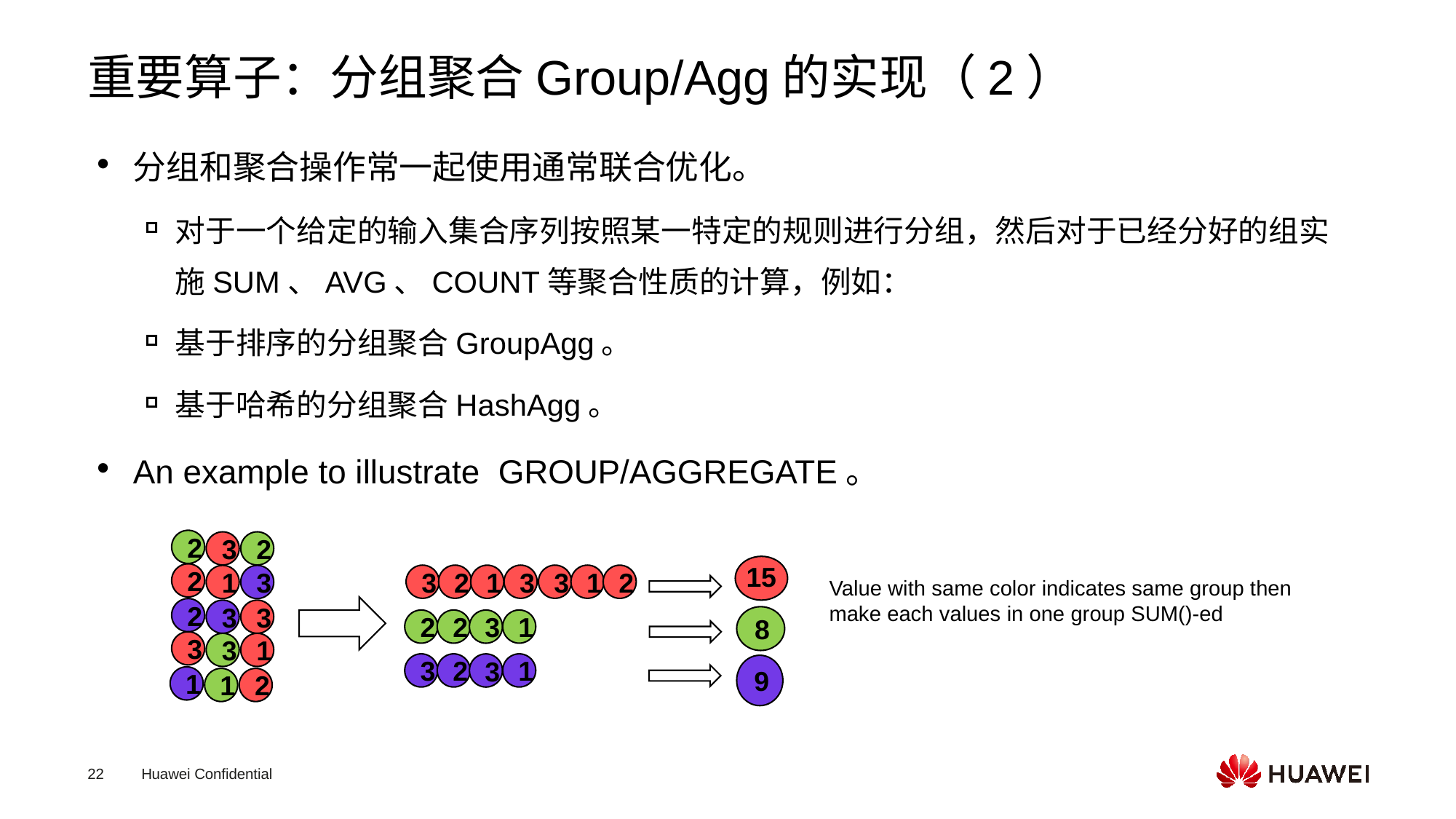

# 重要算子：分组聚合Group/Agg的实现（2）
分组和聚合操作常一起使用通常联合优化。
对于一个给定的输入集合序列按照某一特定的规则进行分组，然后对于已经分好的组实施SUM、AVG、COUNT等聚合性质的计算，例如：
基于排序的分组聚合GroupAgg。
基于哈希的分组聚合HashAgg。
An example to illustrate  GROUP/AGGREGATE。

2
3
2
15
2
3
2
3
3
1
1
2
1
3

2
3
3
8
2
2
1
3

3
3
1
3
2
1
3

1
1
2
9
Value with same color indicates same group then make each values in one group SUM()-ed